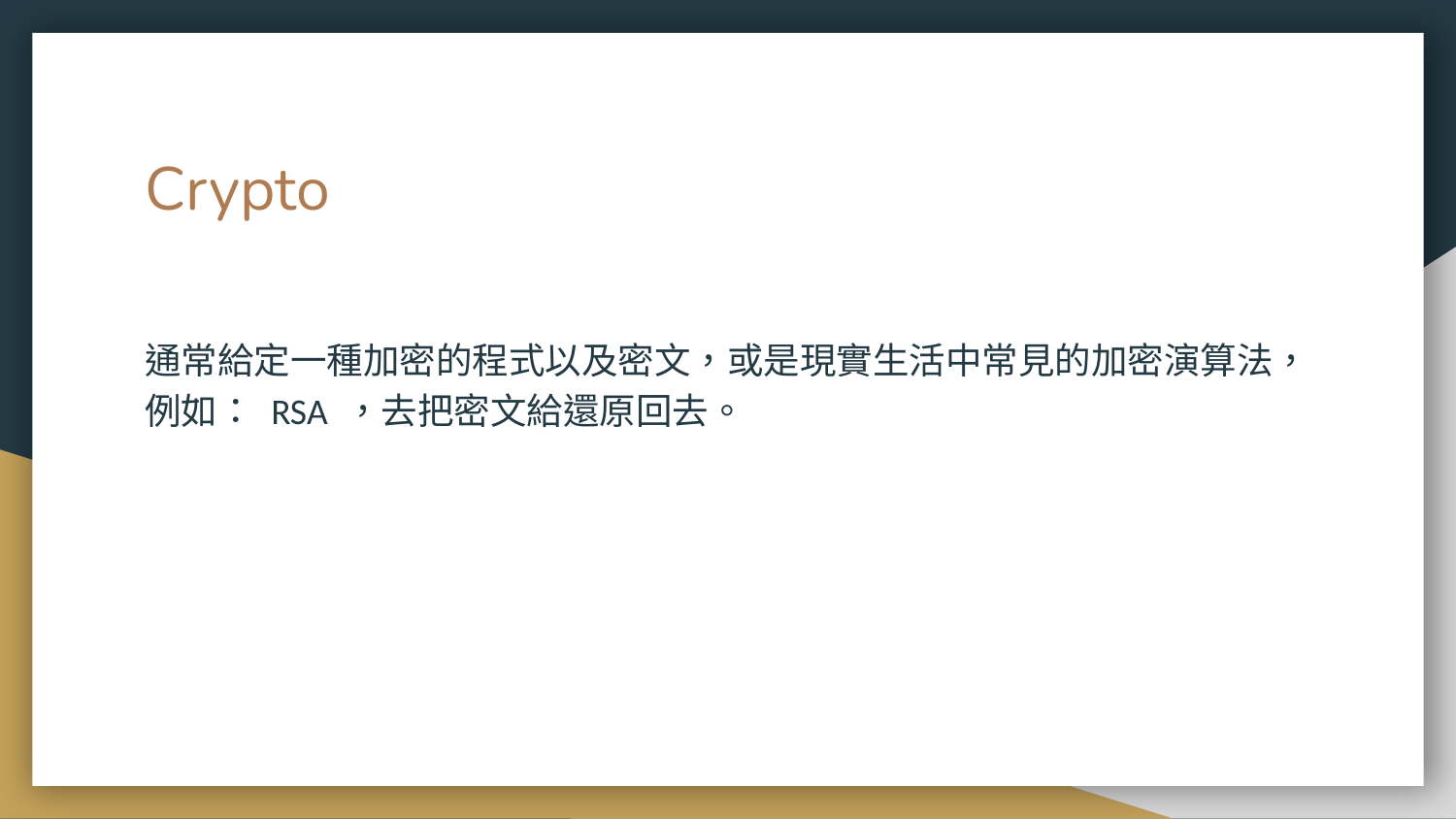

# Crypto
通常給定一種加密的程式以及密文，或是現實生活中常見的加密演算法，例如： RSA ，去把密文給還原回去。